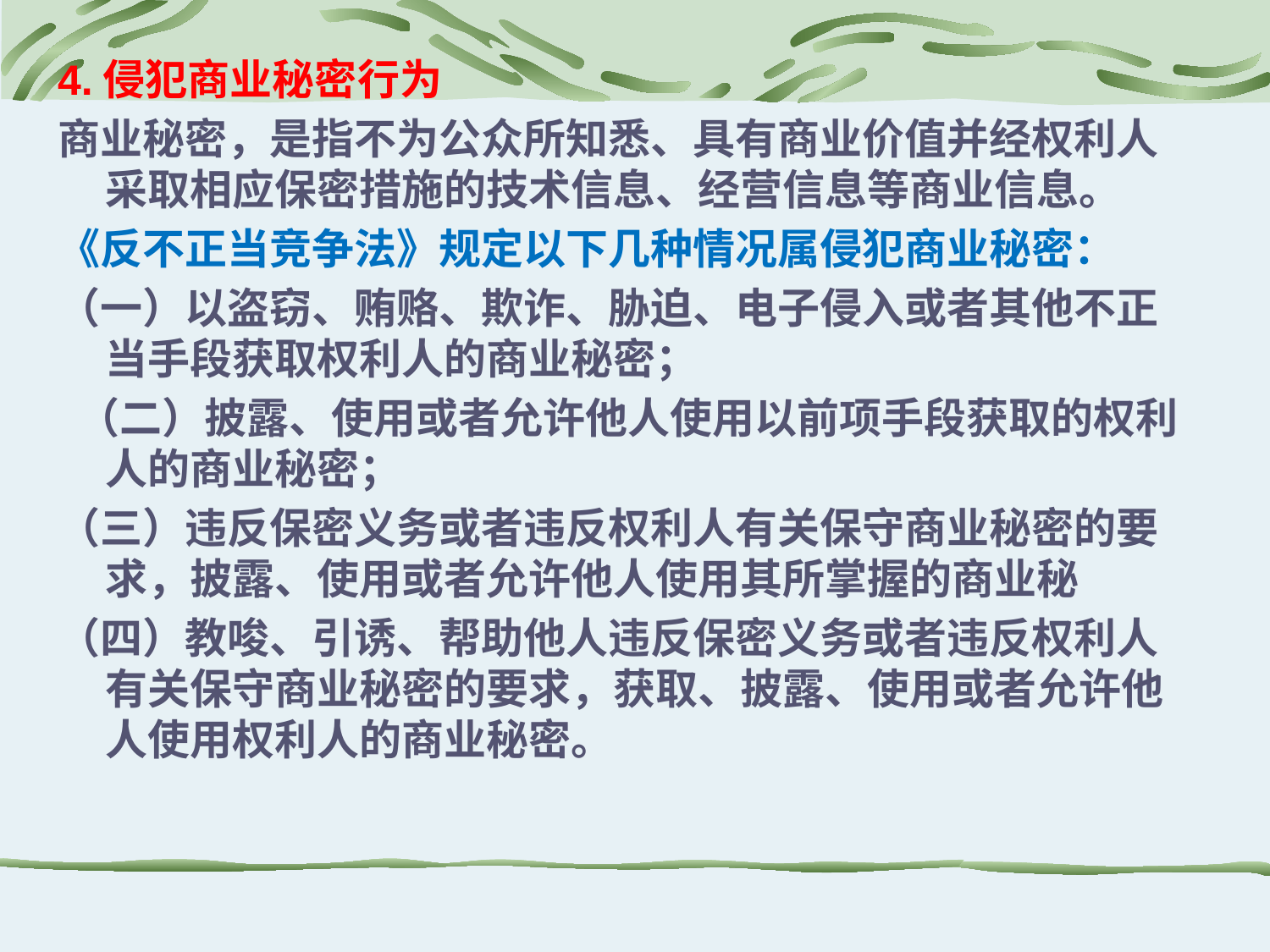

4.侵犯商业秘密行为
商业秘密，是指不为公众所知悉、具有商业价值并经权利人采取相应保密措施的技术信息、经营信息等商业信息。
《反不正当竞争法》规定以下几种情况属侵犯商业秘密：
（一）以盗窃、贿赂、欺诈、胁迫、电子侵入或者其他不正当手段获取权利人的商业秘密；
 （二）披露、使用或者允许他人使用以前项手段获取的权利人的商业秘密；
（三）违反保密义务或者违反权利人有关保守商业秘密的要求，披露、使用或者允许他人使用其所掌握的商业秘
（四）教唆、引诱、帮助他人违反保密义务或者违反权利人有关保守商业秘密的要求，获取、披露、使用或者允许他人使用权利人的商业秘密。

#